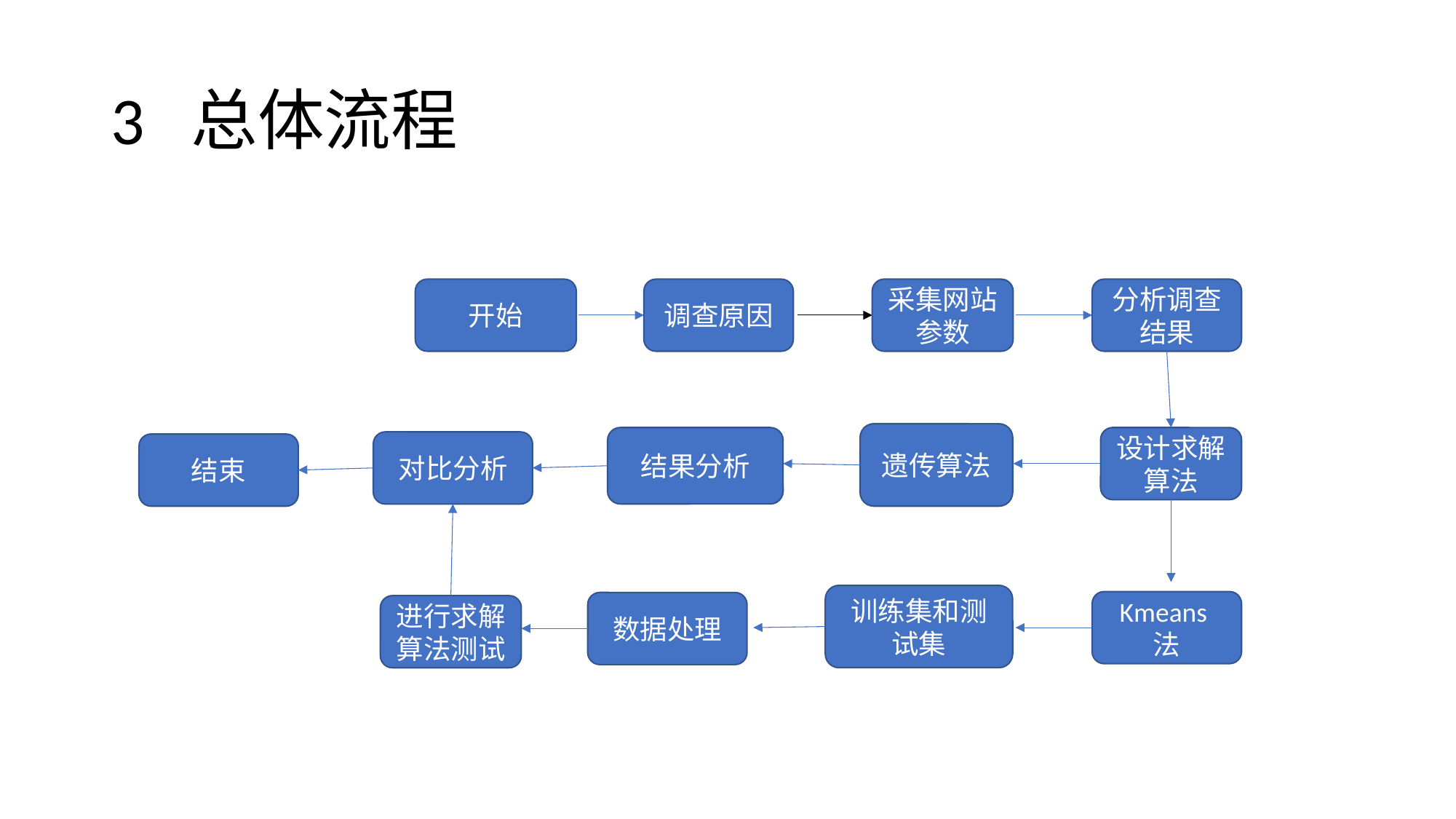

# 3  总体流程
开始
调查原因
采集网站参数
分析调查结果
遗传算法
结果分析
设计求解算法
对比分析
结束
训练集和测试集
Kmeans法
数据处理
进行求解算法测试